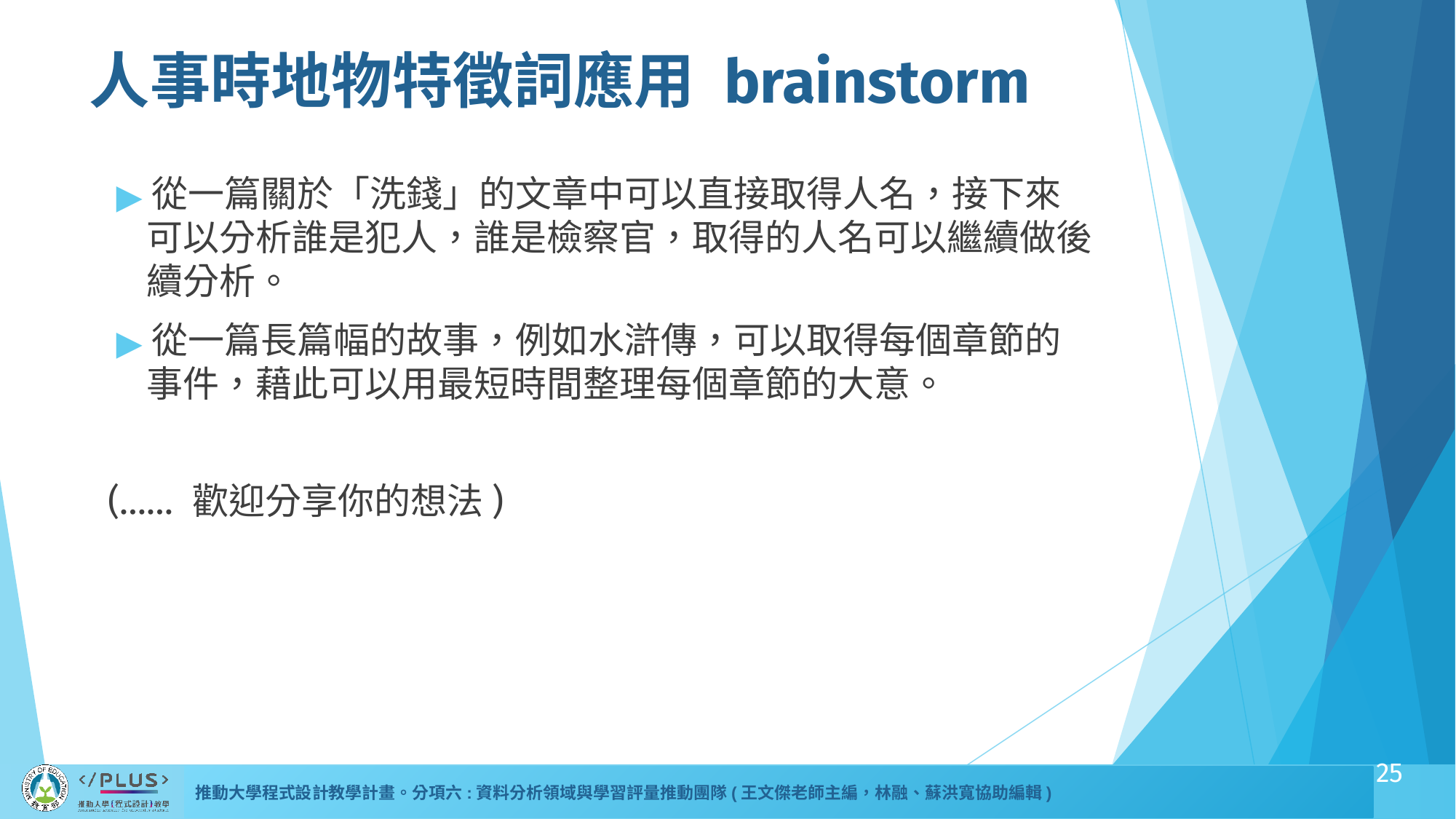

# 人事時地物特徵詞應用 brainstorm
從一篇關於「洗錢」的文章中可以直接取得人名，接下來可以分析誰是犯人，誰是檢察官，取得的人名可以繼續做後續分析。
從一篇長篇幅的故事，例如水滸傳，可以取得每個章節的事件，藉此可以用最短時間整理每個章節的大意。

(…… 歡迎分享你的想法)
25